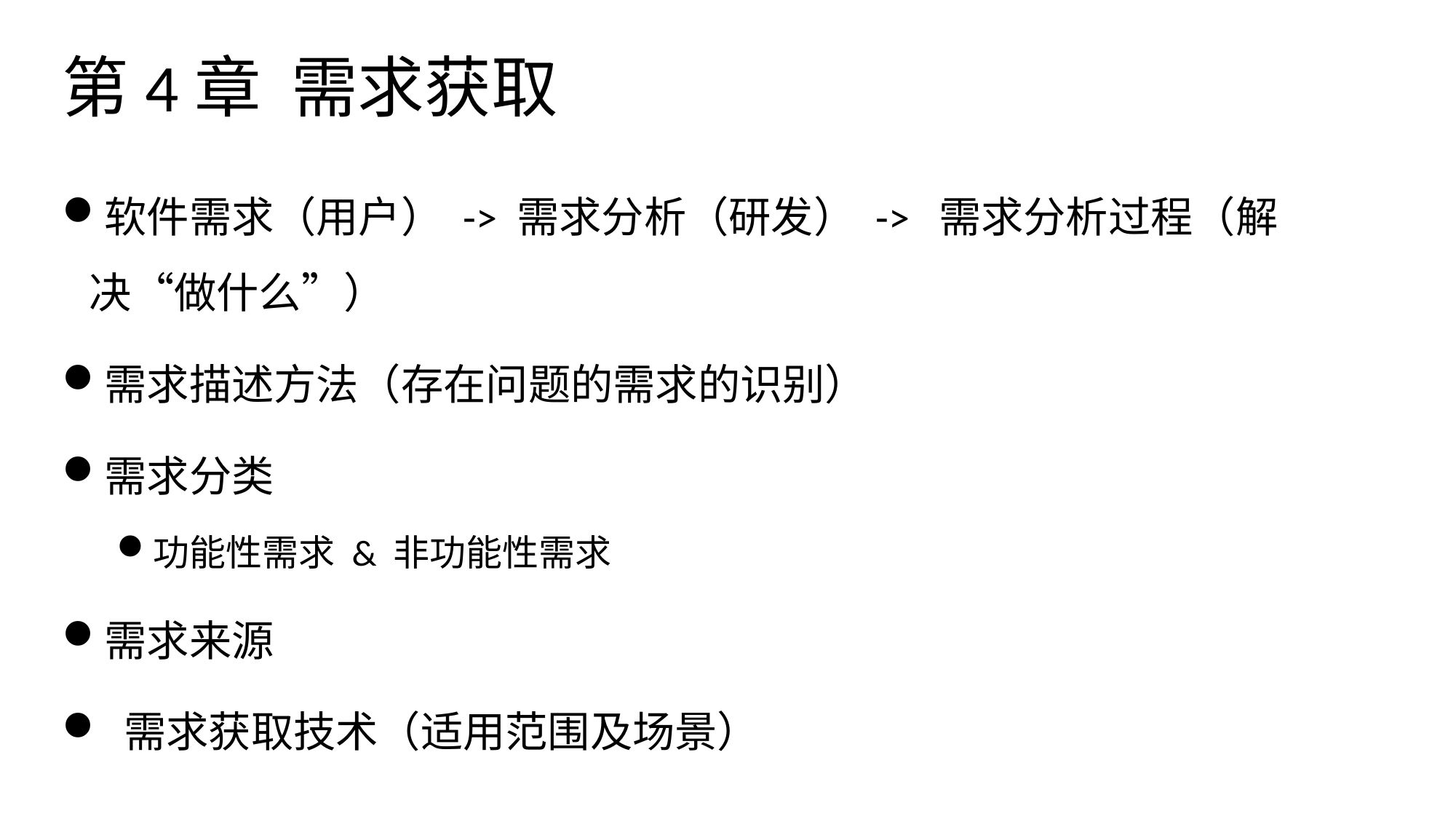

# 第4章  需求获取
软件需求（用户） -> 需求分析（研发） ->  需求分析过程（解决“做什么”）
需求描述方法（存在问题的需求的识别）
需求分类
功能性需求 & 非功能性需求
需求来源
 需求获取技术（适用范围及场景）